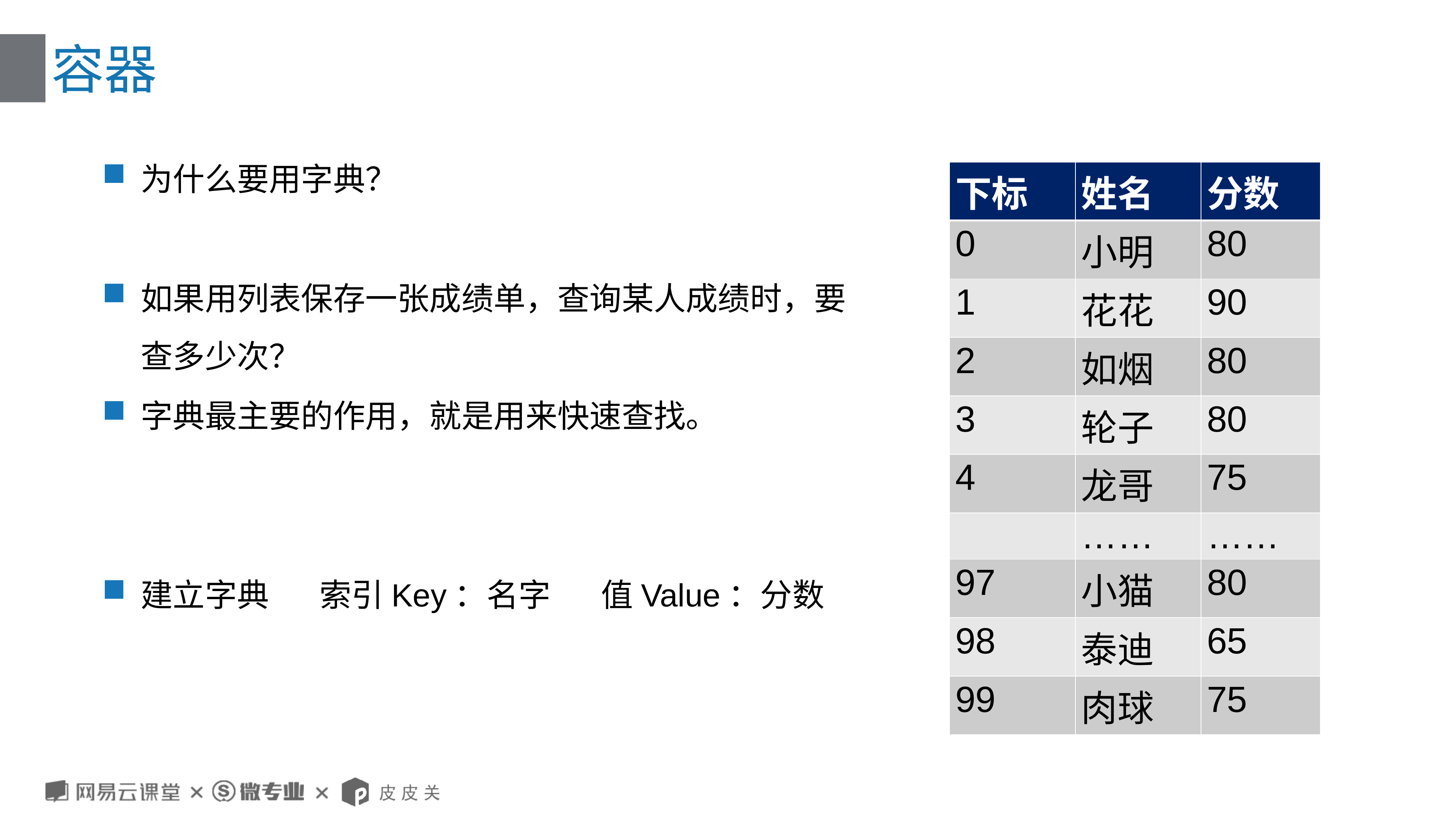

# 容器
为什么要用字典？

如果用列表保存一张成绩单，查询某人成绩时，要查多少次？
字典最主要的作用，就是用来快速查找。

建立字典       索引Key：名字       值Value：分数
| 下标 | 姓名 | 分数 |
| --- | --- | --- |
| 0 | 小明 | 80 |
| 1 | 花花 | 90 |
| 2 | 如烟 | 80 |
| 3 | 轮子 | 80 |
| 4 | 龙哥 | 75 |
|  | …… | …… |
| 97 | 小猫 | 80 |
| 98 | 泰迪 | 65 |
| 99 | 肉球 | 75 |